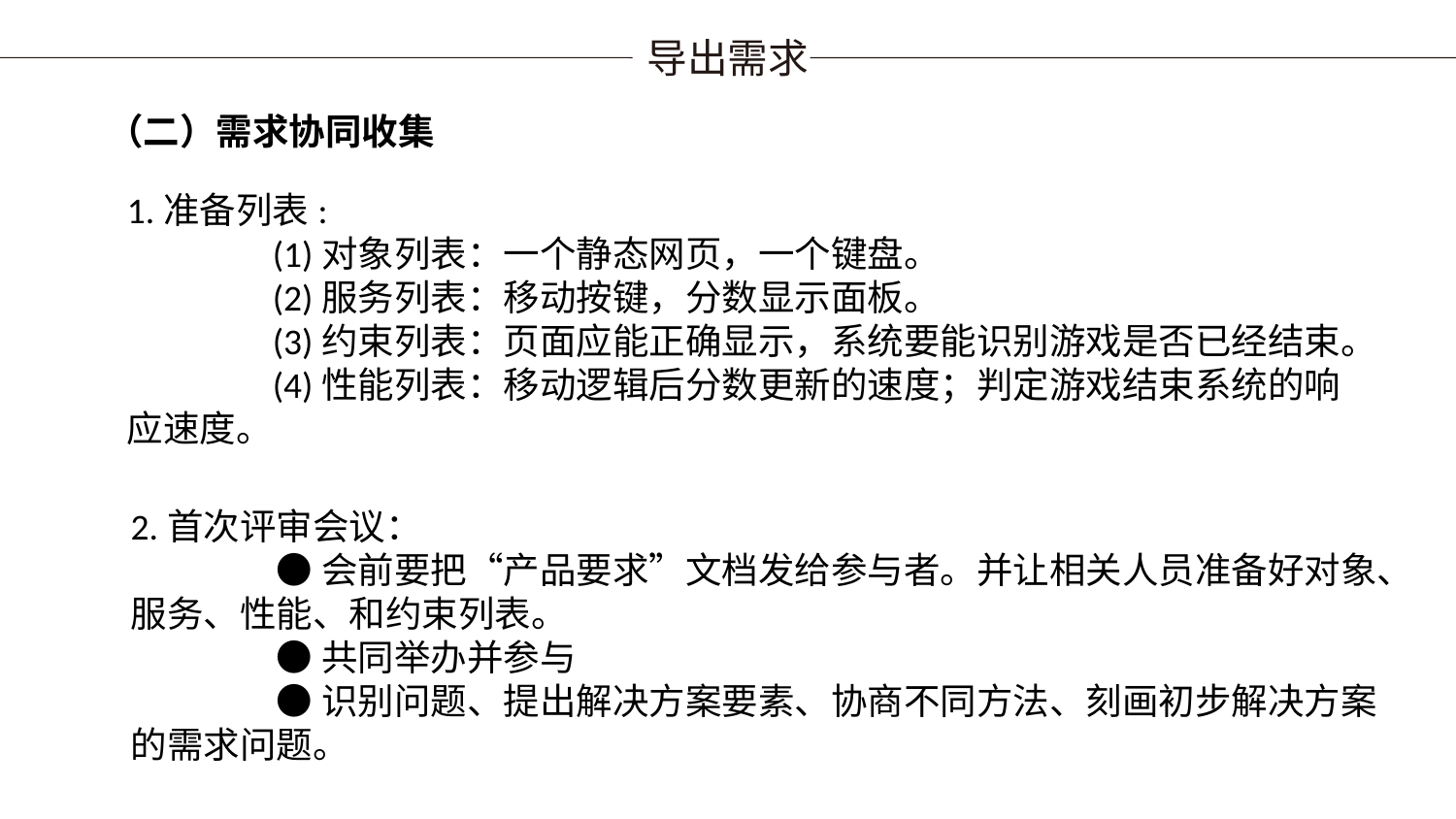

导出需求

（二）需求协同收集
1.准备列表:
	(1)对象列表：一个静态网页，一个键盘。
	(2)服务列表：移动按键，分数显示面板。
	(3)约束列表：页面应能正确显示，系统要能识别游戏是否已经结束。
	(4)性能列表：移动逻辑后分数更新的速度；判定游戏结束系统的响应速度。
2.首次评审会议：
	●会前要把“产品要求”文档发给参与者。并让相关人员准备好对象、服务、性能、和约束列表。
	●共同举办并参与
	●识别问题、提出解决方案要素、协商不同方法、刻画初步解决方案的需求问题。